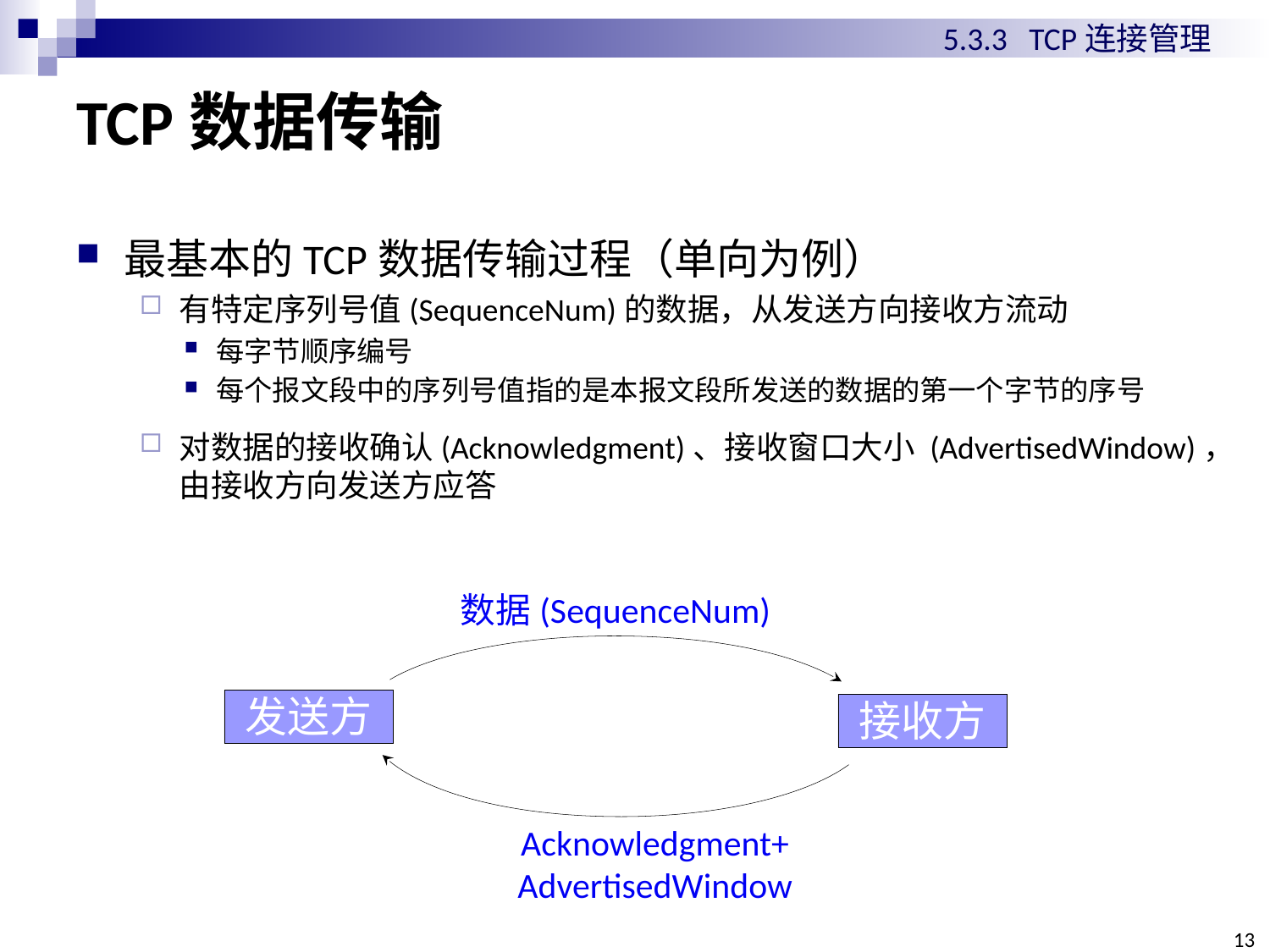

5.3.3   TCP连接管理
# TCP数据传输
最基本的TCP数据传输过程（单向为例）
有特定序列号值(SequenceNum)的数据，从发送方向接收方流动
每字节顺序编号
每个报文段中的序列号值指的是本报文段所发送的数据的第一个字节的序号
对数据的接收确认(Acknowledgment)、接收窗口大小 (AdvertisedWindow)，由接收方向发送方应答
数据(SequenceNum)

发送方
接收方

Acknowledgment+
AdvertisedWindow
13